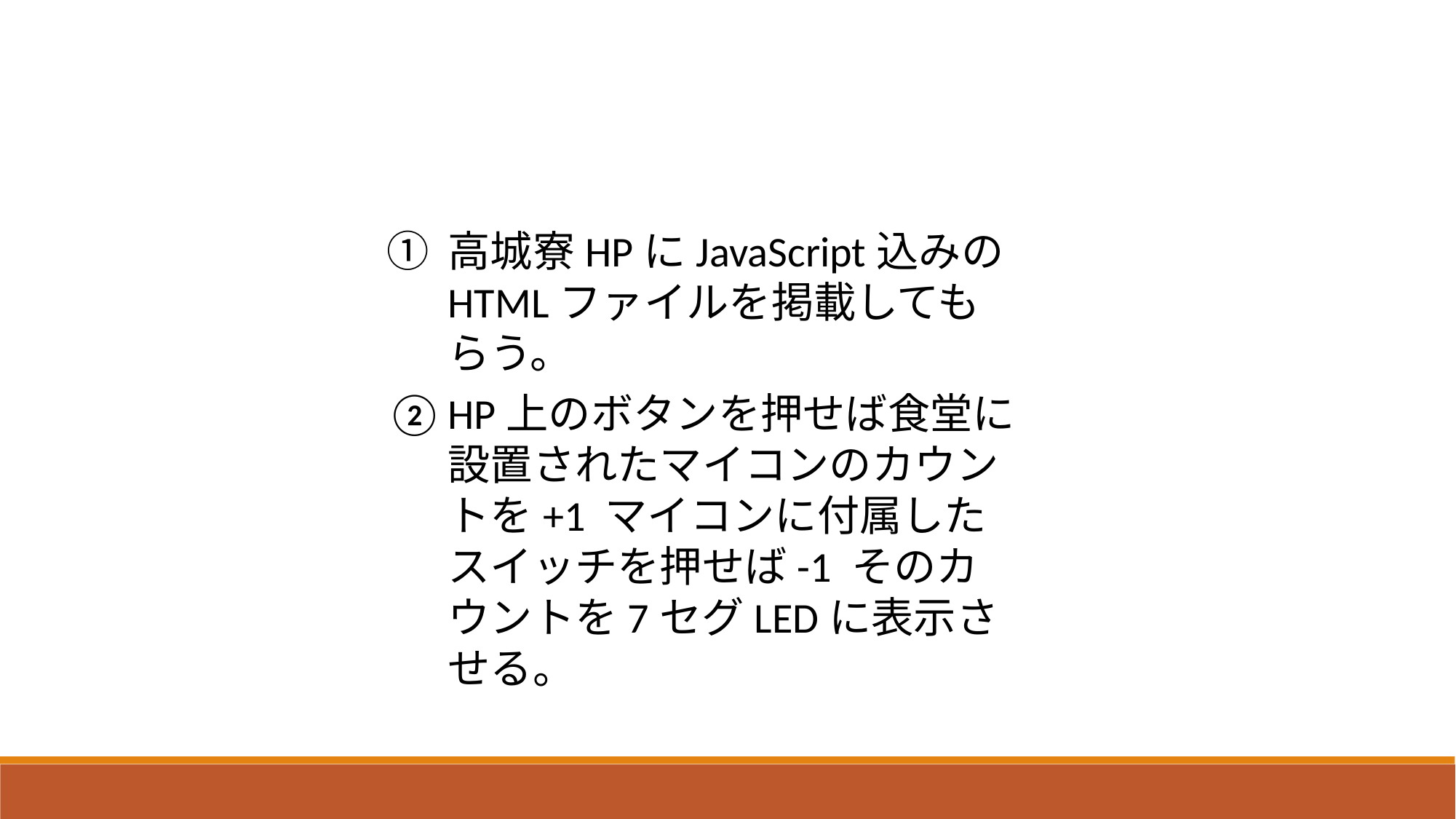

高城寮HPにJavaScript込みのHTMLファイルを掲載してもらう。
HP上のボタンを押せば食堂に設置されたマイコンのカウントを+1 マイコンに付属したスイッチを押せば-1 そのカウントを7セグLEDに表示させる。